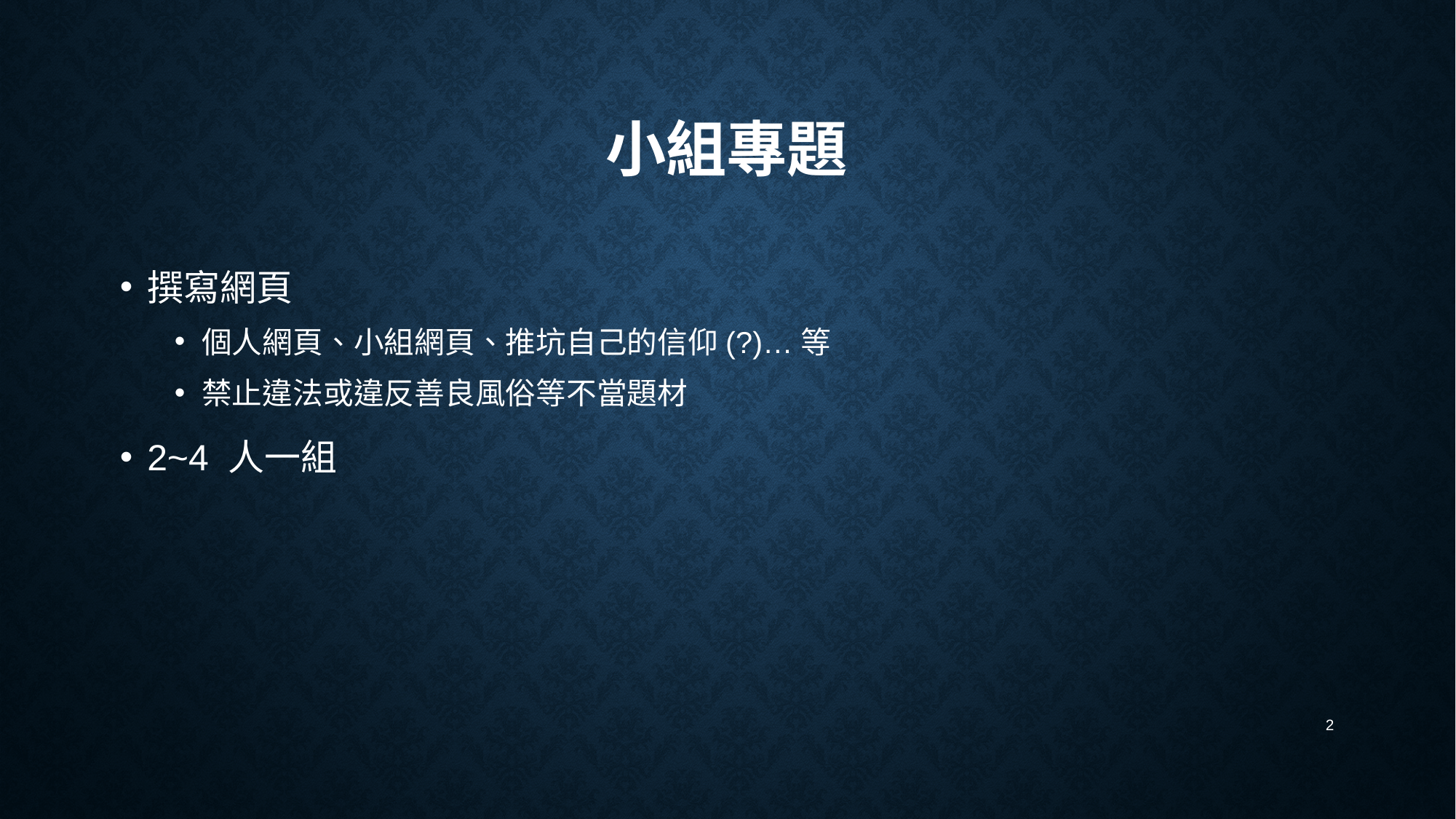

# 小組專題
撰寫網頁
個人網頁、小組網頁、推坑自己的信仰(?)…等
禁止違法或違反善良風俗等不當題材
2~4 人一組
2